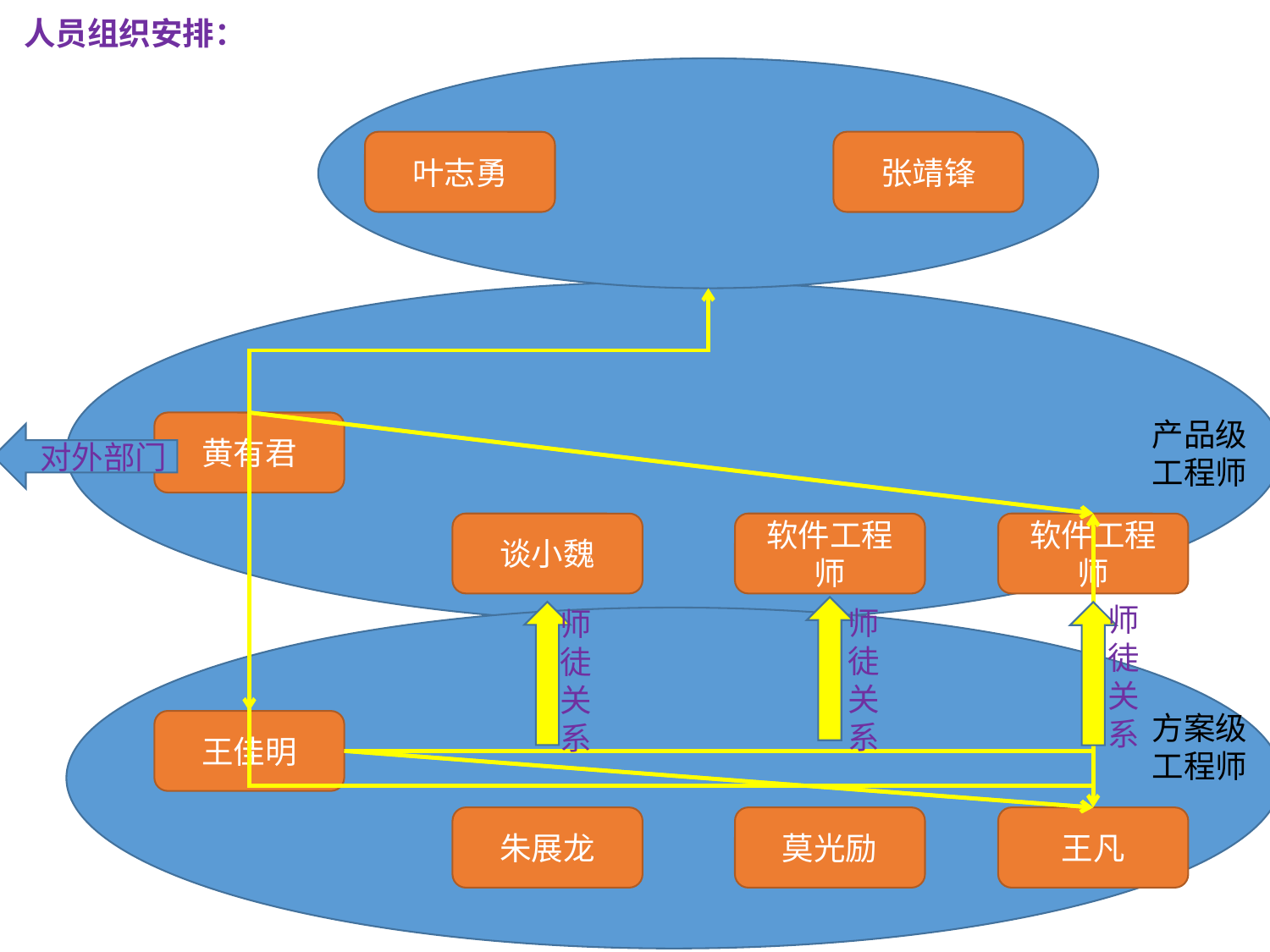

人员组织安排：

叶志勇
张靖锋

产品级工程师
黄有君

对外部门
谈小魏
软件工程师
软件工程师
师徒关系

师徒关系
师徒关系

方案级工程师
王佳明
朱展龙
莫光励
王凡